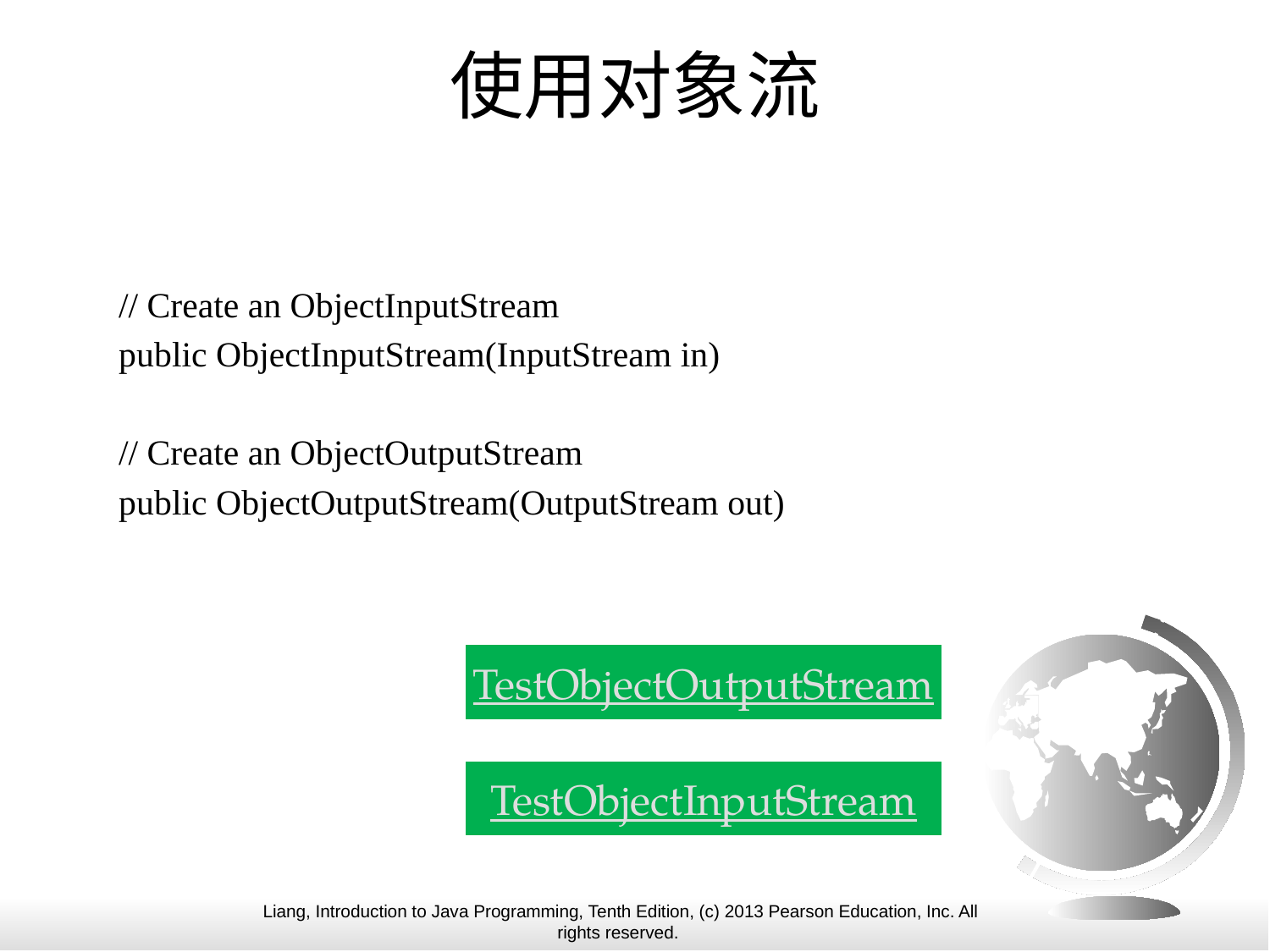

# 使用对象流

// Create an ObjectInputStream
public ObjectInputStream(InputStream in)

// Create an ObjectOutputStream
public ObjectOutputStream(OutputStream out)

TestObjectOutputStream
TestObjectInputStream
27